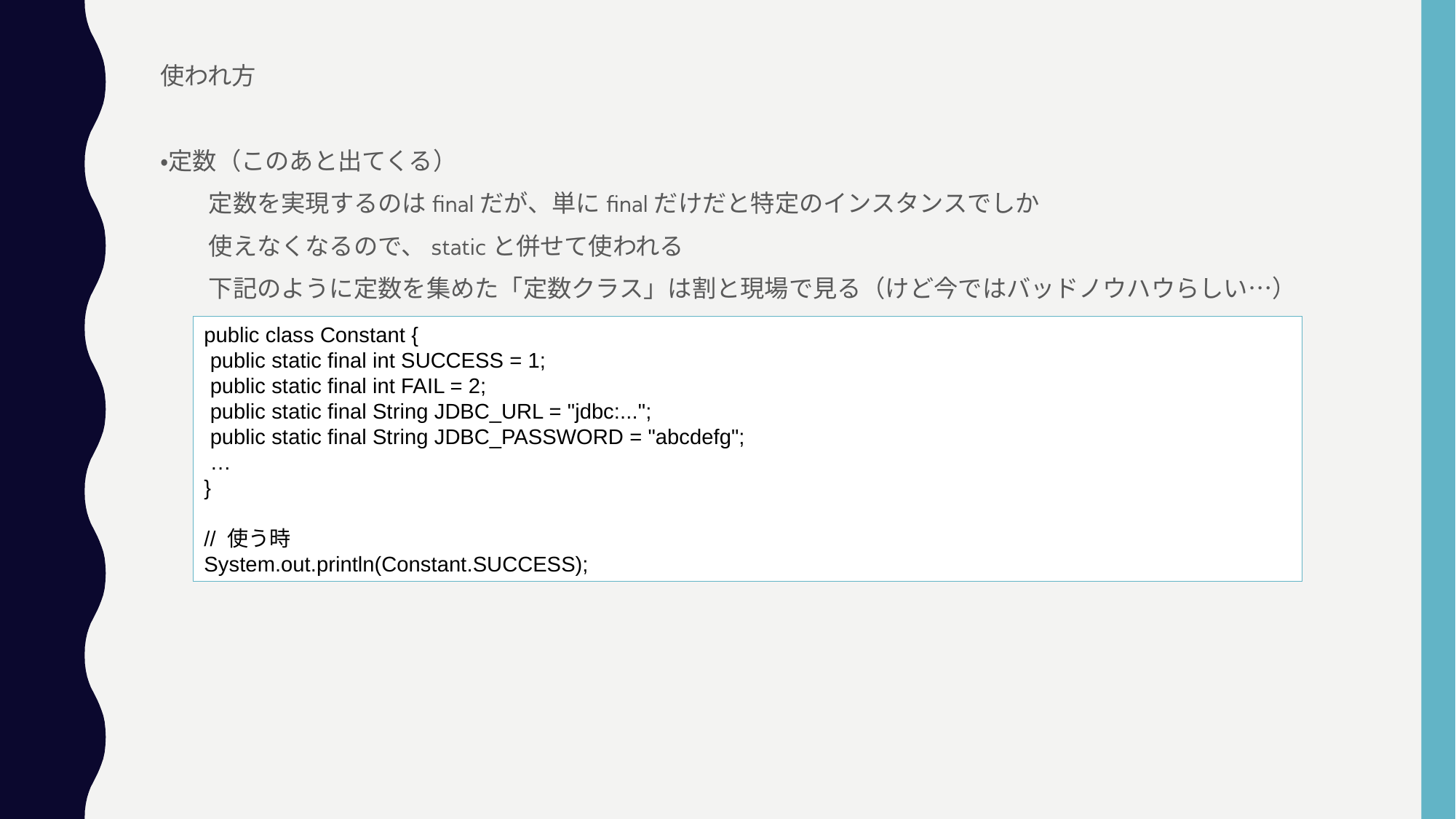

使われ方

・定数（このあと出てくる）
　　定数を実現するのはfinalだが、単にfinalだけだと特定のインスタンスでしか
　　使えなくなるので、staticと併せて使われる
　　下記のように定数を集めた「定数クラス」は割と現場で見る（けど今ではバッドノウハウらしい…）

public class Constant {
 public static final int SUCCESS = 1;
 public static final int FAIL = 2;
 public static final String JDBC_URL = "jdbc:...";
 public static final String JDBC_PASSWORD = "abcdefg";
 …
}

// 使う時
System.out.println(Constant.SUCCESS);